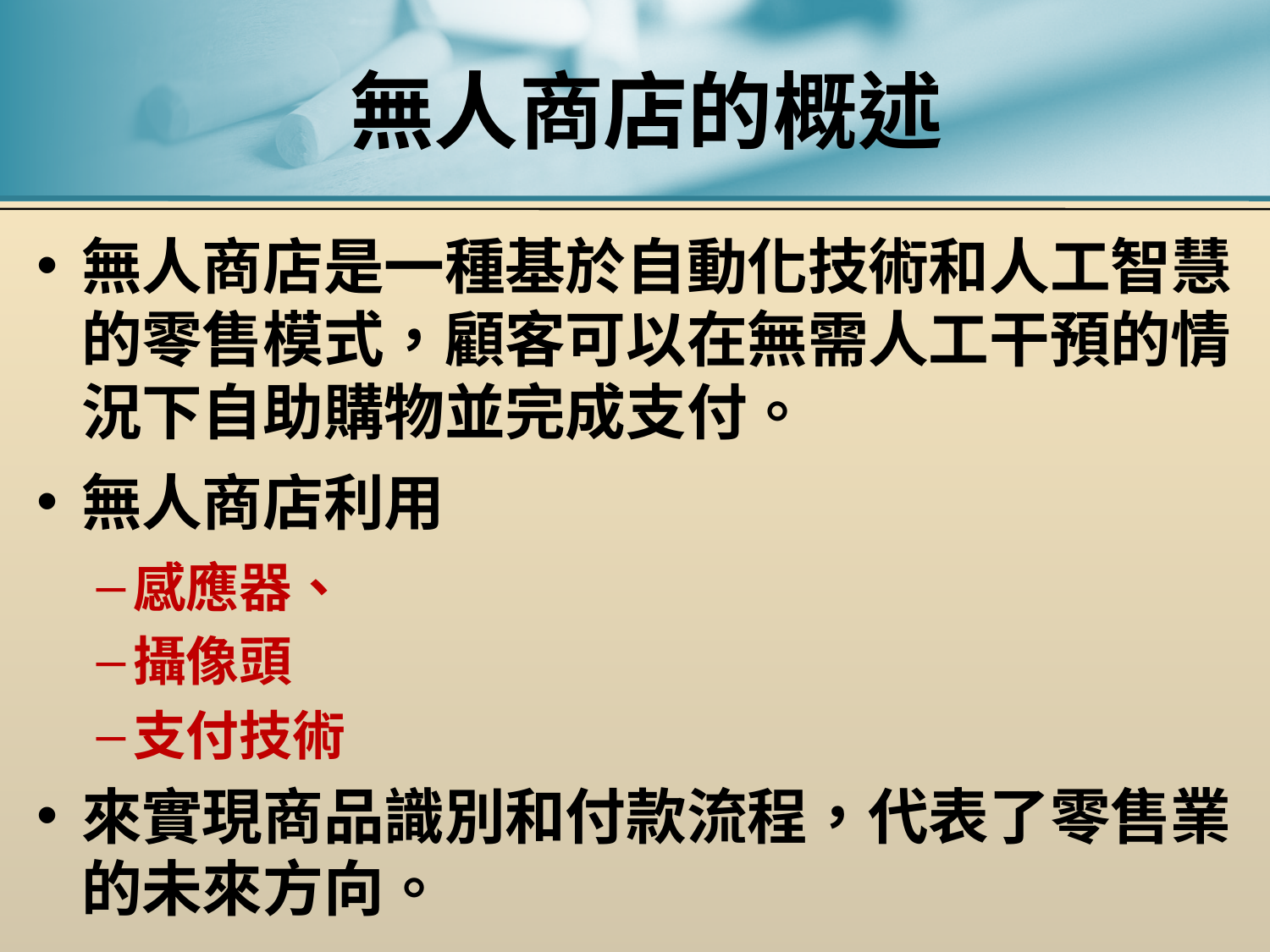

# 無人商店的概述
無人商店是一種基於自動化技術和人工智慧的零售模式，顧客可以在無需人工干預的情況下自助購物並完成支付。
無人商店利用
感應器、
攝像頭
支付技術
來實現商品識別和付款流程，代表了零售業的未來方向。